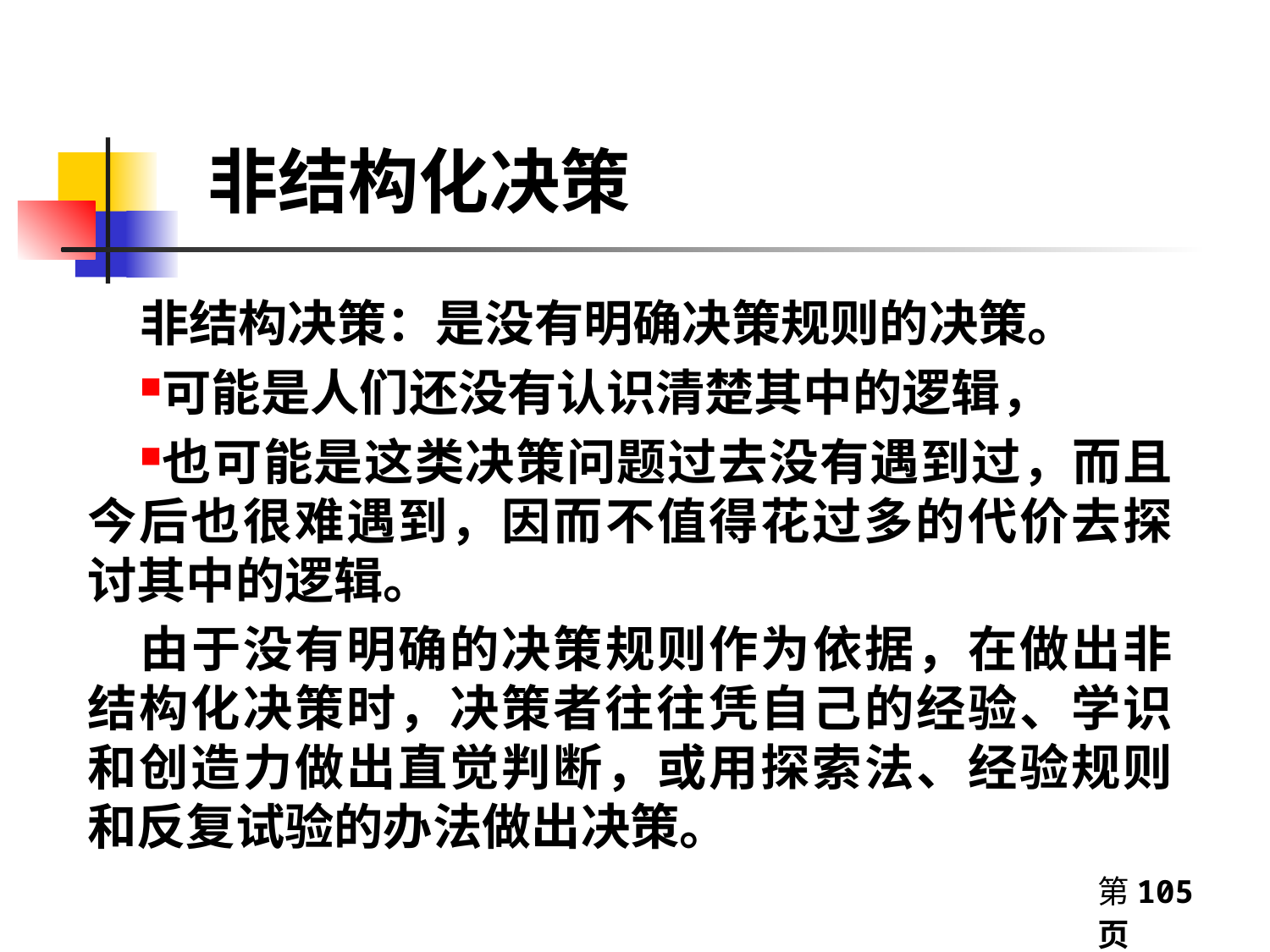

# 非结构化决策
非结构决策：是没有明确决策规则的决策。
可能是人们还没有认识清楚其中的逻辑，
也可能是这类决策问题过去没有遇到过，而且今后也很难遇到，因而不值得花过多的代价去探讨其中的逻辑。
由于没有明确的决策规则作为依据，在做出非结构化决策时，决策者往往凭自己的经验、学识和创造力做出直觉判断，或用探索法、经验规则和反复试验的办法做出决策。